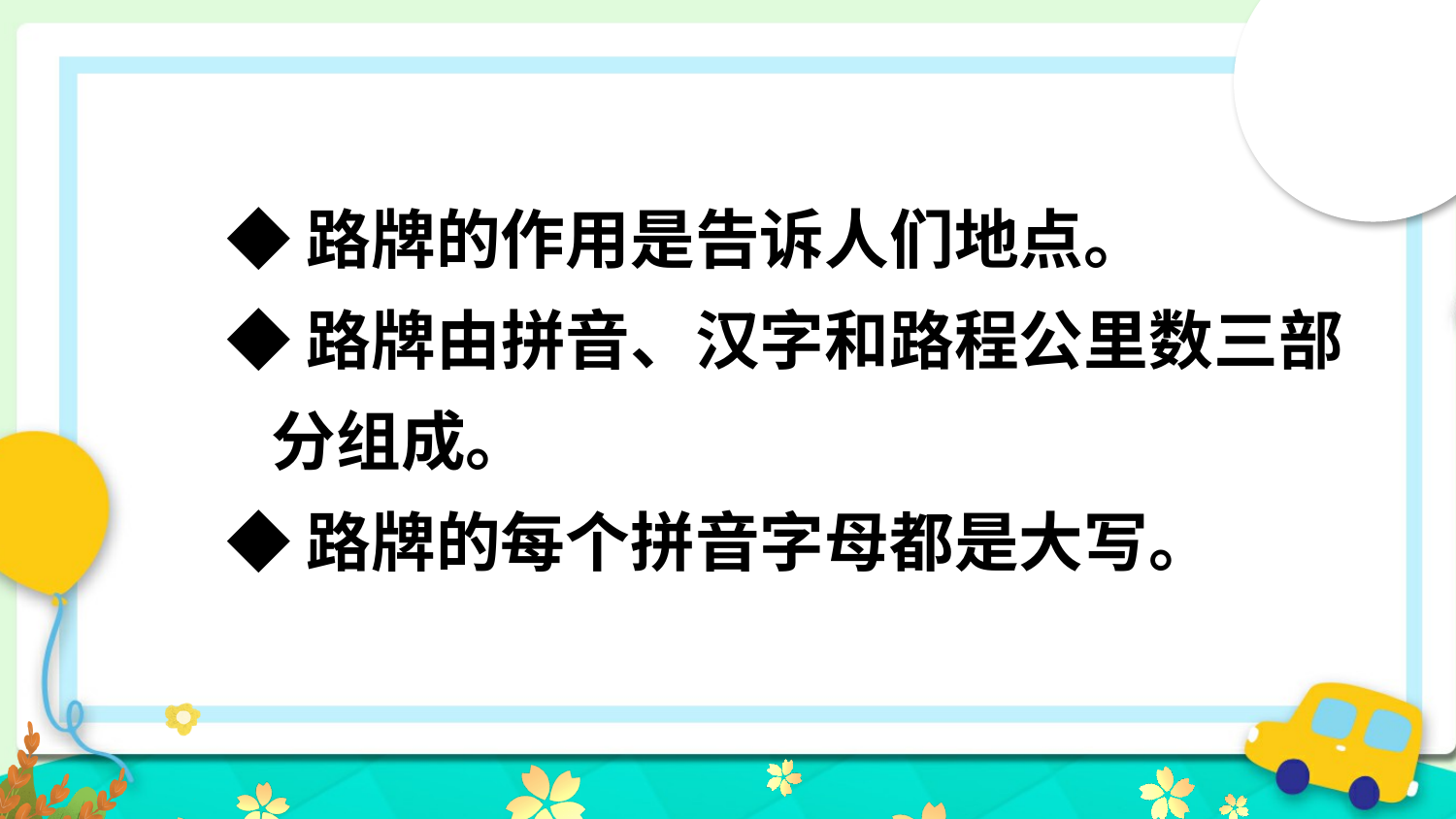

◆路牌的作用是告诉人们地点。
◆路牌由拼音、汉字和路程公里数三部
  分组成。
◆路牌的每个拼音字母都是大写。